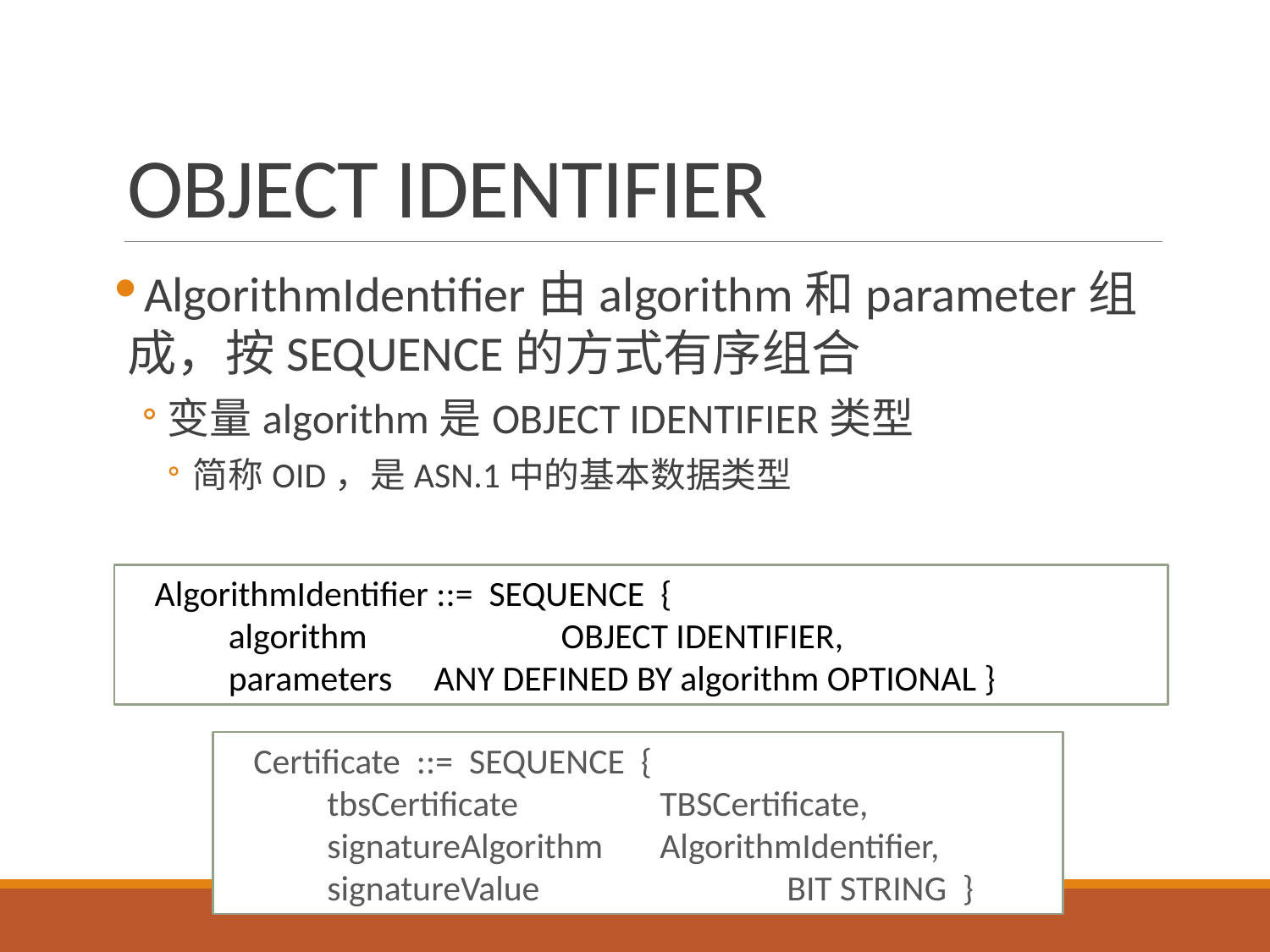

# OBJECT IDENTIFIER
AlgorithmIdentifier由algorithm和parameter组成，按SEQUENCE的方式有序组合
变量algorithm是OBJECT IDENTIFIER类型
简称OID，是ASN.1中的基本数据类型
AlgorithmIdentifier ::=  SEQUENCE  {
      algorithm		OBJECT IDENTIFIER,
      parameters  	ANY DEFINED BY algorithm OPTIONAL }
Certificate  ::=  SEQUENCE  {
      tbsCertificate		TBSCertificate,
      signatureAlgorithm  	AlgorithmIdentifier,
      signatureValue       		BIT STRING  }
15